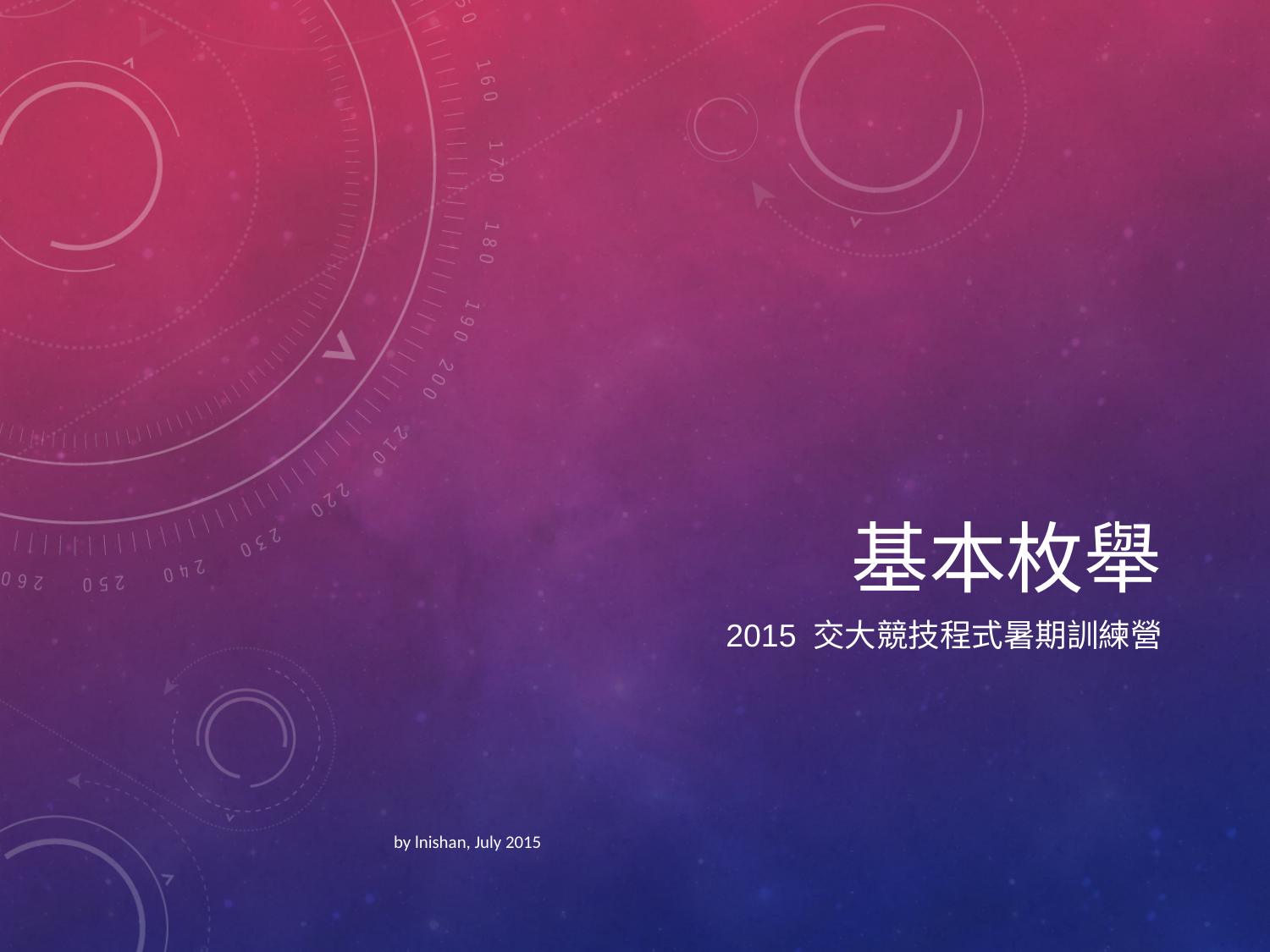

# 基本枚舉
2015 交大競技程式暑期訓練營
by lnishan, July 2015